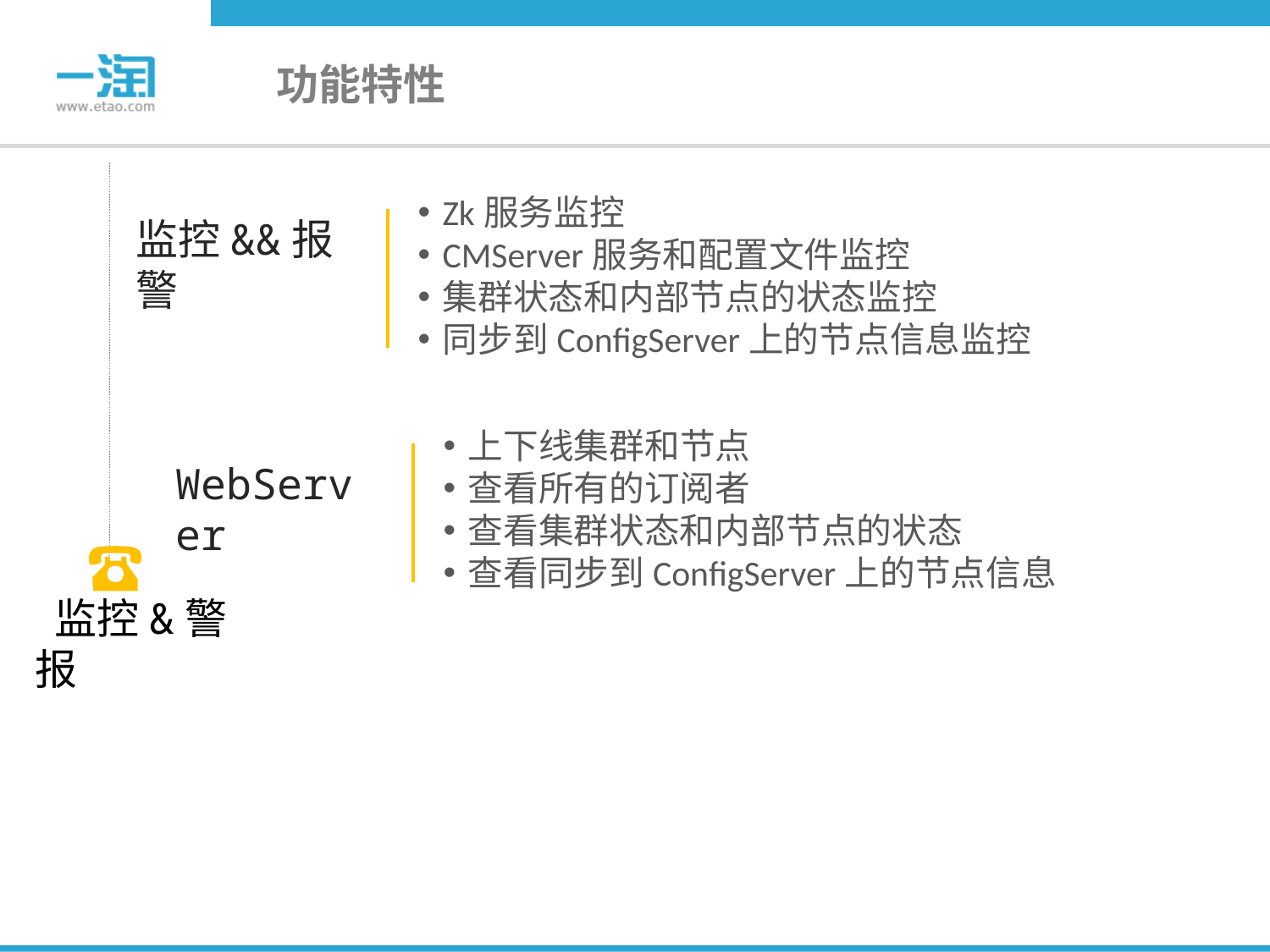

# 功能特性
Zk服务监控
CMServer服务和配置文件监控
集群状态和内部节点的状态监控
同步到ConfigServer上的节点信息监控
监控&&报警

上下线集群和节点
查看所有的订阅者
查看集群状态和内部节点的状态
查看同步到ConfigServer上的节点信息
WebServer

 监控&警报